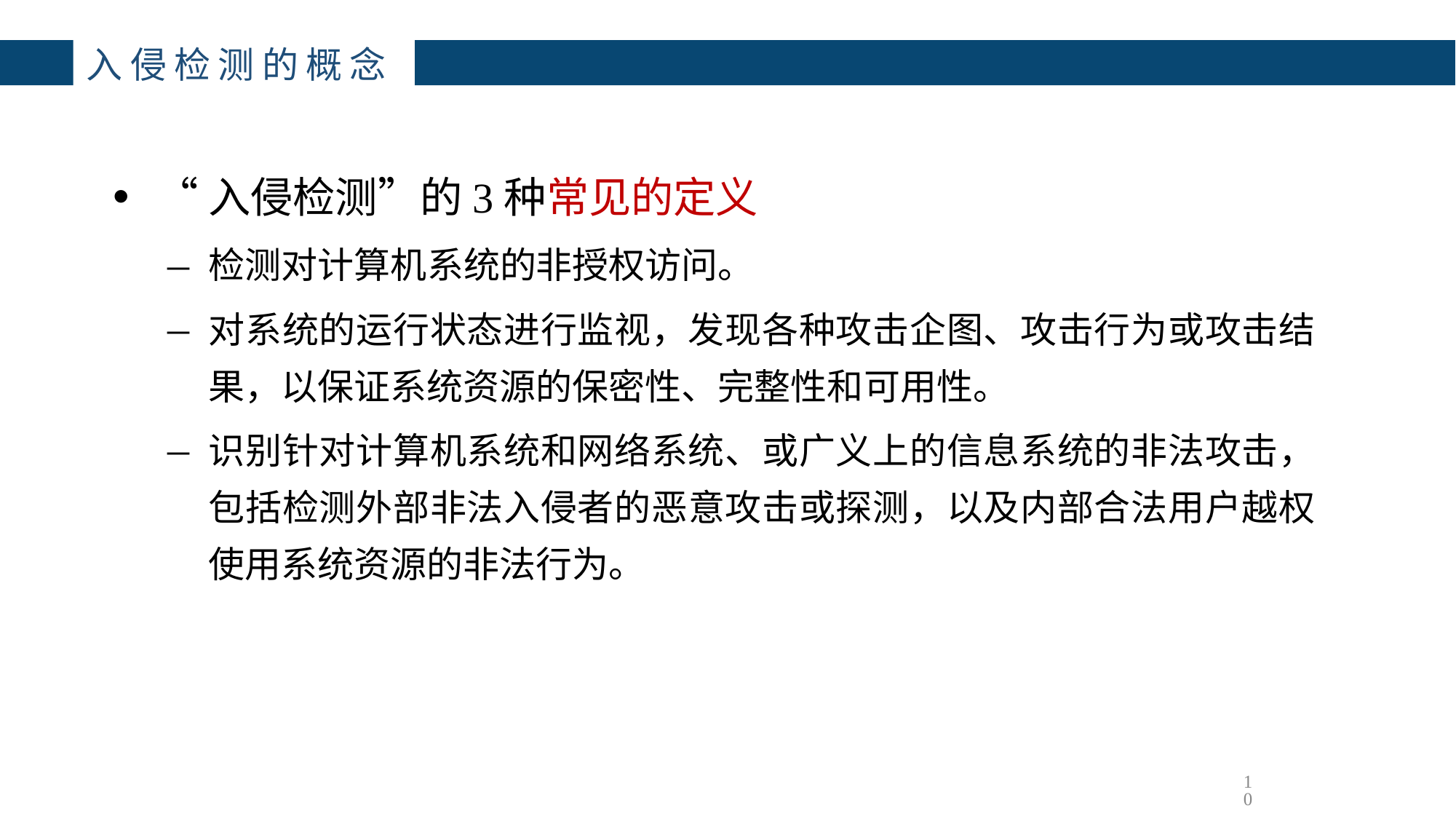

# 入侵检测的概念
“入侵检测”的3种常见的定义
检测对计算机系统的非授权访问。
对系统的运行状态进行监视，发现各种攻击企图、攻击行为或攻击结果，以保证系统资源的保密性、完整性和可用性。
识别针对计算机系统和网络系统、或广义上的信息系统的非法攻击，包括检测外部非法入侵者的恶意攻击或探测，以及内部合法用户越权使用系统资源的非法行为。
10